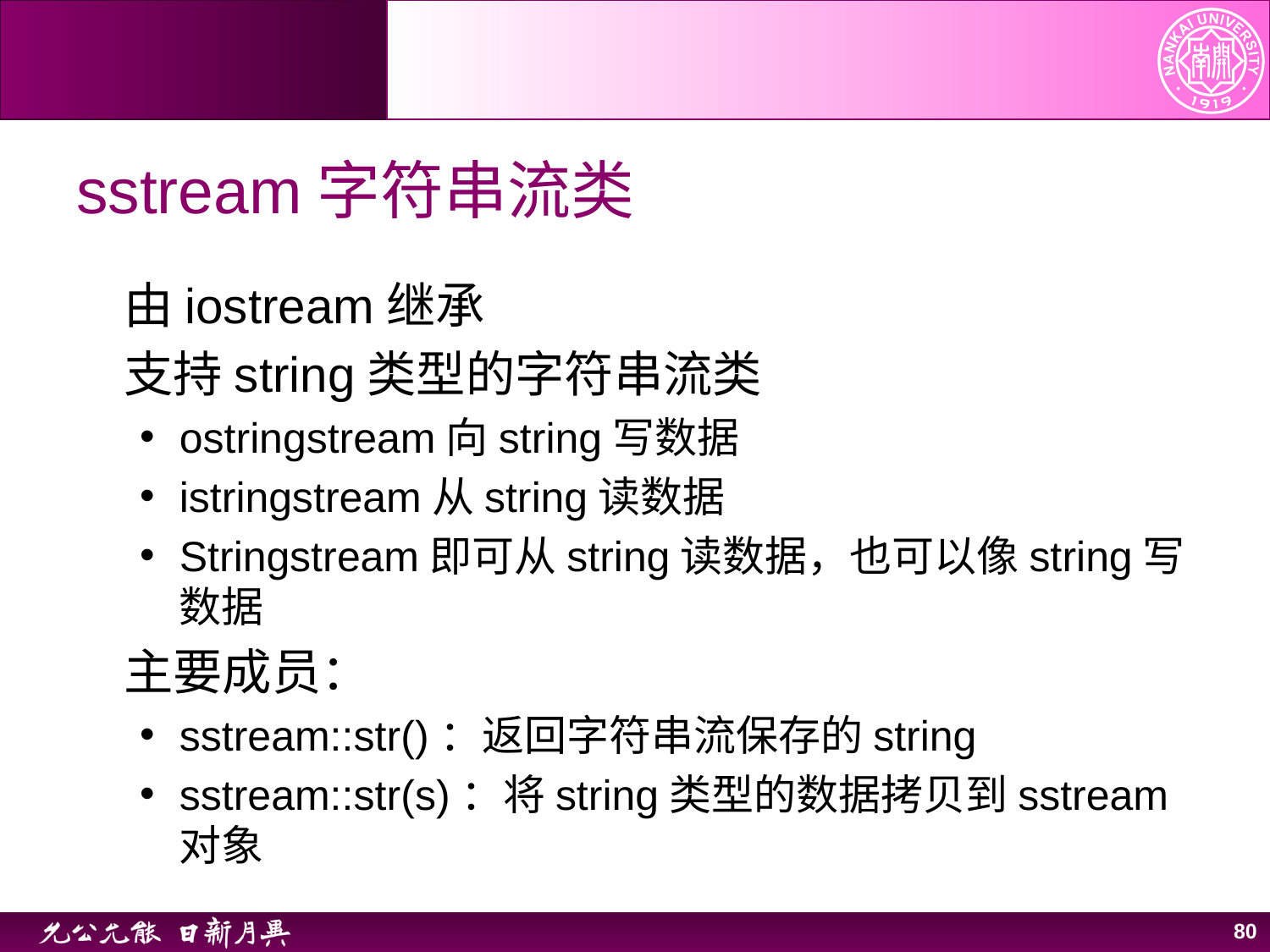

# sstream字符串流类
由iostream继承
支持string类型的字符串流类
ostringstream向string写数据
istringstream从string读数据
Stringstream即可从string读数据，也可以像string写数据
主要成员：
sstream::str()：返回字符串流保存的string
sstream::str(s)：将string类型的数据拷贝到sstream对象
80